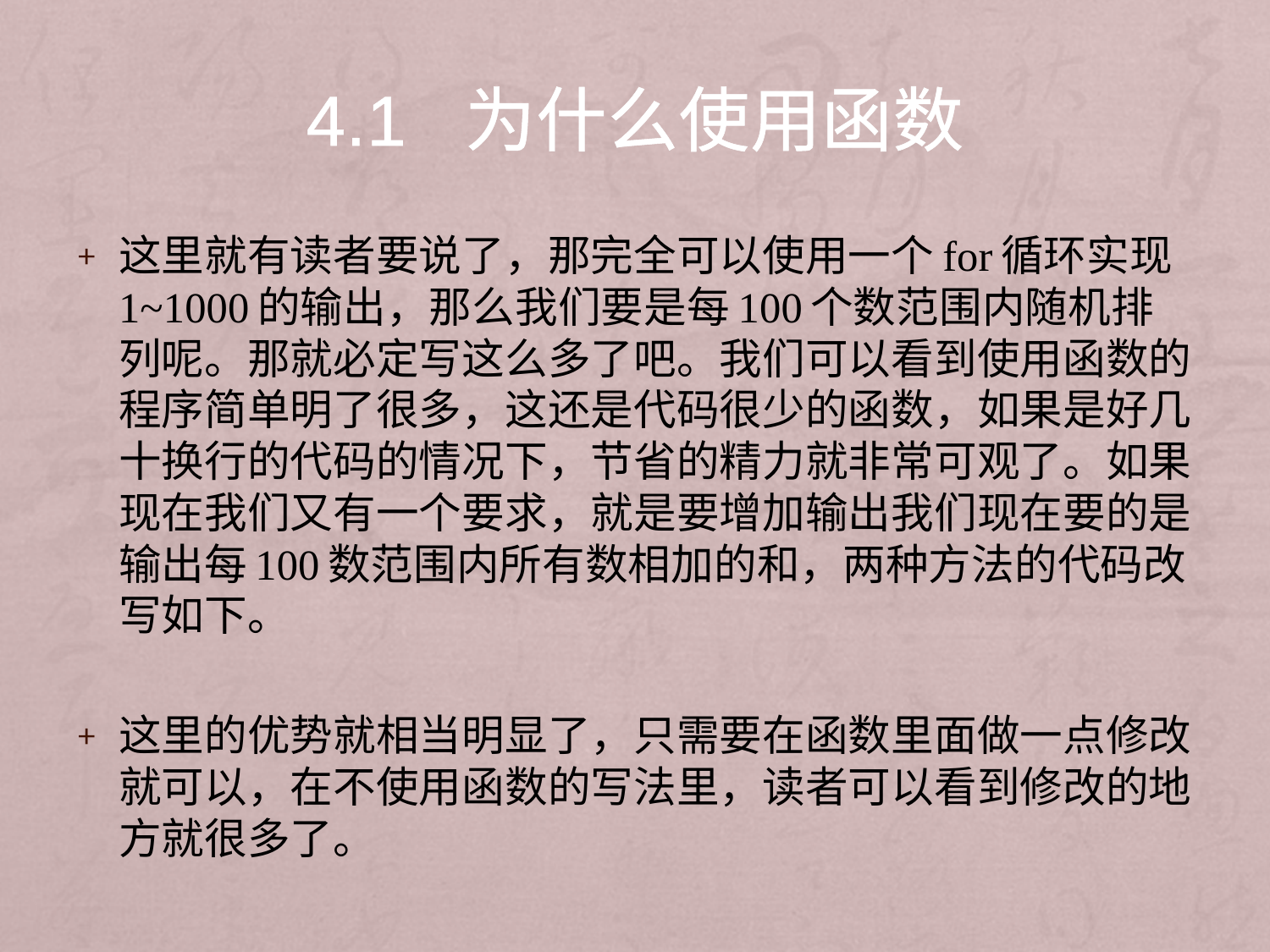

# 4.1  为什么使用函数
这里就有读者要说了，那完全可以使用一个for循环实现1~1000的输出，那么我们要是每100个数范围内随机排列呢。那就必定写这么多了吧。我们可以看到使用函数的程序简单明了很多，这还是代码很少的函数，如果是好几十换行的代码的情况下，节省的精力就非常可观了。如果现在我们又有一个要求，就是要增加输出我们现在要的是输出每100数范围内所有数相加的和，两种方法的代码改写如下。

这里的优势就相当明显了，只需要在函数里面做一点修改就可以，在不使用函数的写法里，读者可以看到修改的地方就很多了。